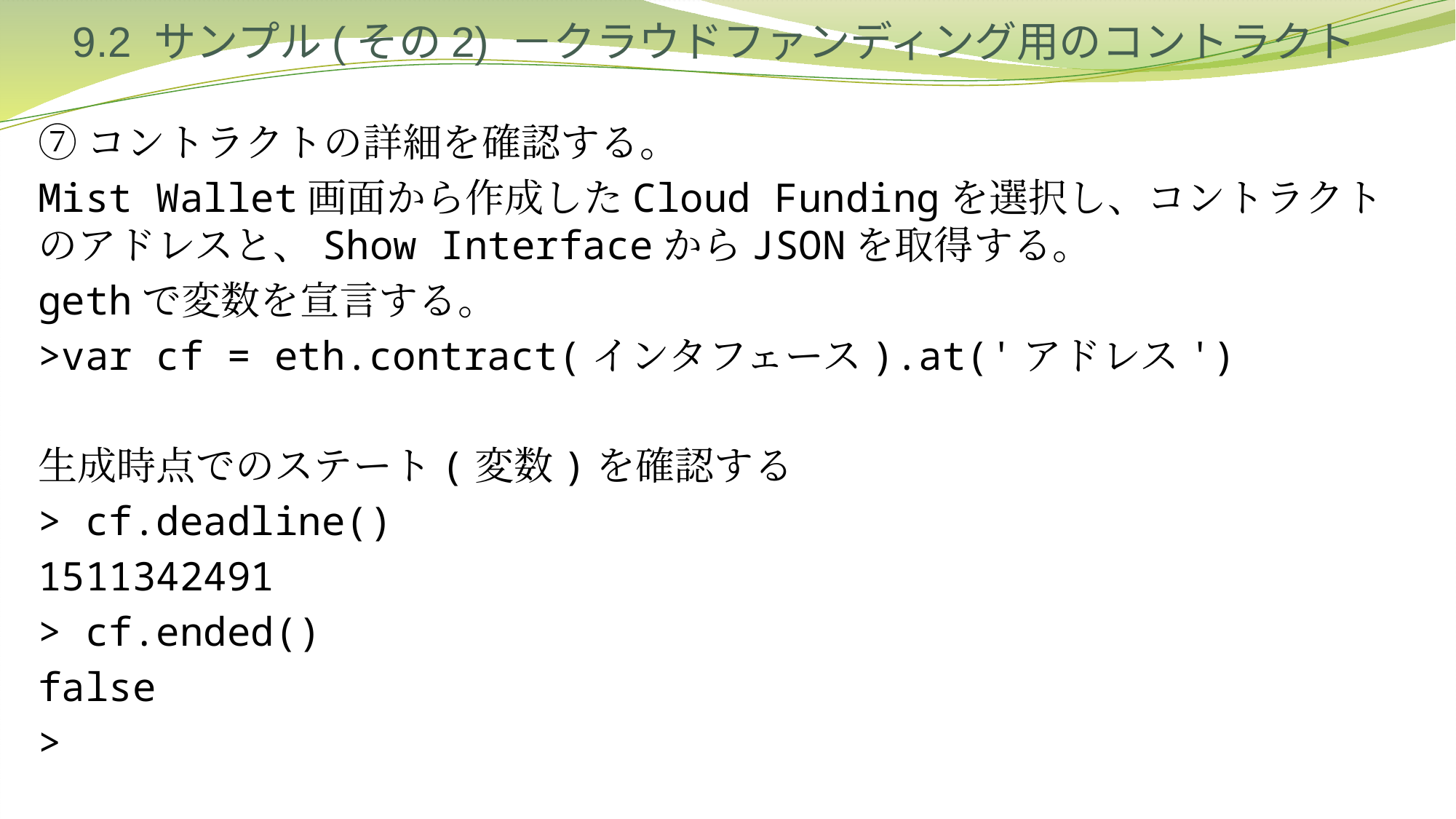

# 9.2 サンプル(その2) －クラウドファンディング用のコントラクト

⑦コントラクトの詳細を確認する。
Mist Wallet画面から作成したCloud Fundingを選択し、コントラクトのアドレスと、Show InterfaceからJSONを取得する。
gethで変数を宣言する。
>var cf = eth.contract(インタフェース).at('アドレス')

生成時点でのステート(変数)を確認する
> cf.deadline()
1511342491
> cf.ended()
false
>